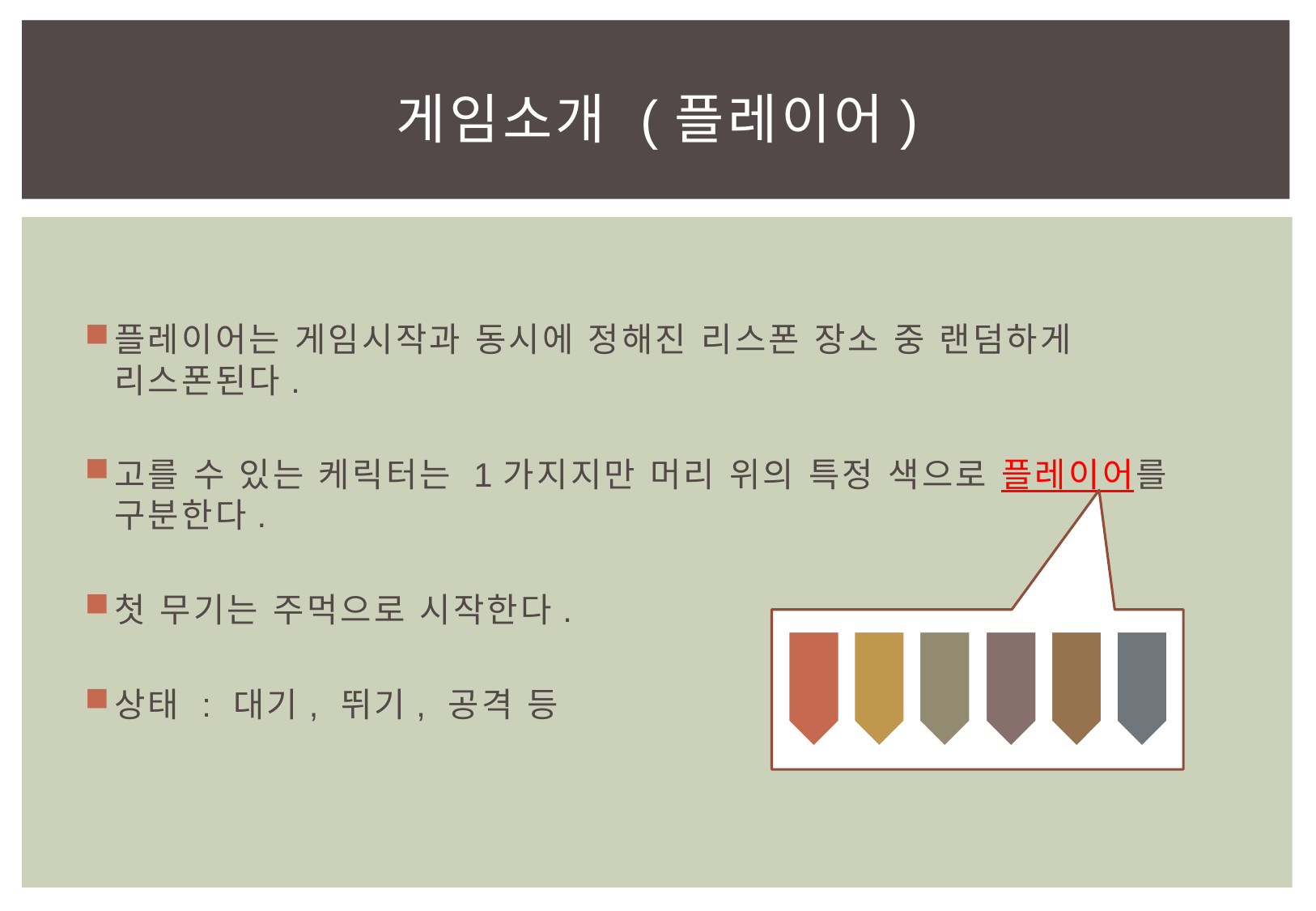

# 게임소개 (플레이어)
플레이어는 게임시작과 동시에 정해진 리스폰 장소 중 랜덤하게 리스폰된다.

고를 수 있는 케릭터는 1가지지만 머리 위의 특정 색으로 플레이어를 구분한다.

첫 무기는 주먹으로 시작한다.

상태 : 대기, 뛰기, 공격 등